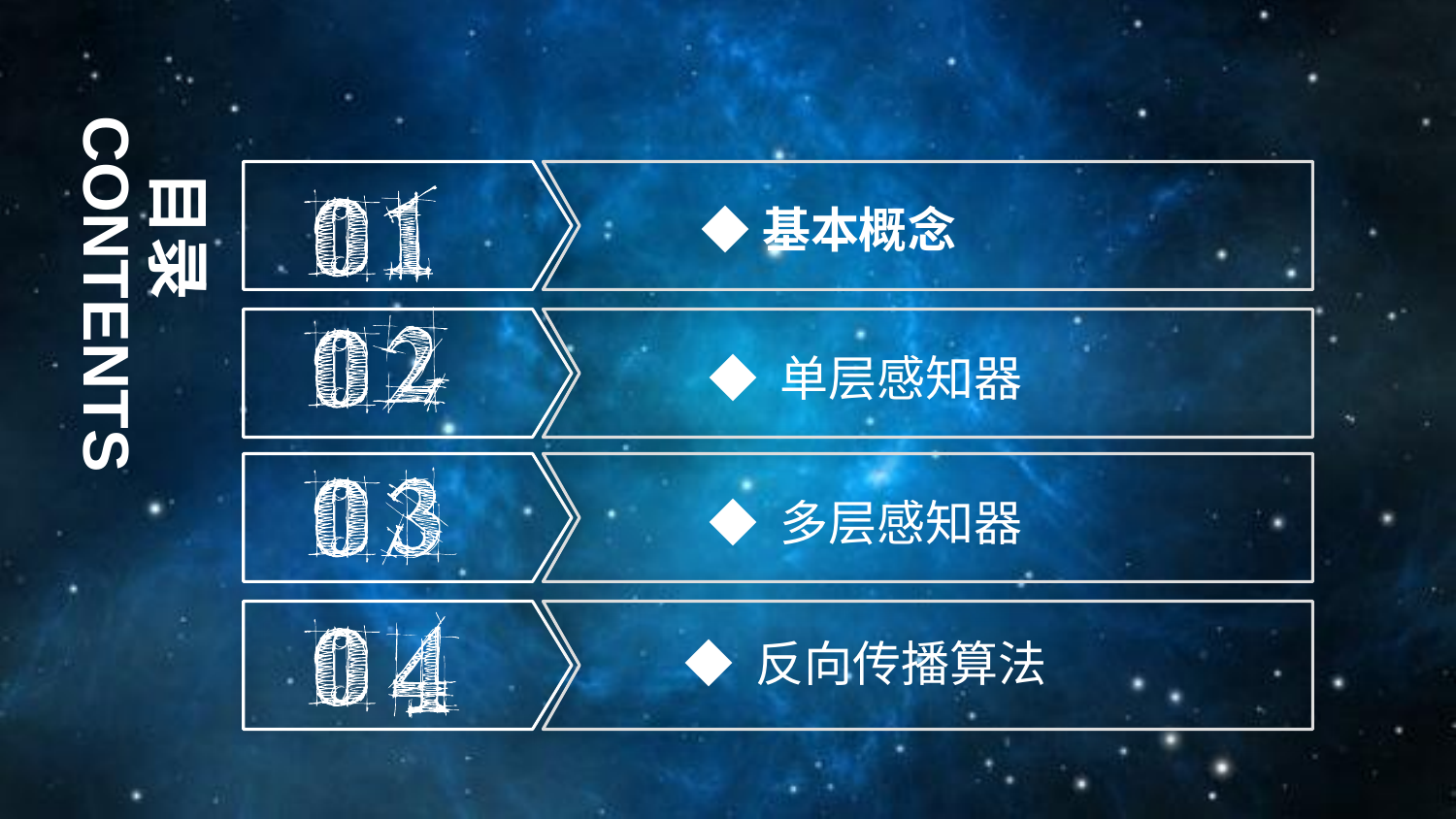

目录

◆基本概念
CONTENTS

◆ 单层感知器

◆ 多层感知器

◆ 反向传播算法
2